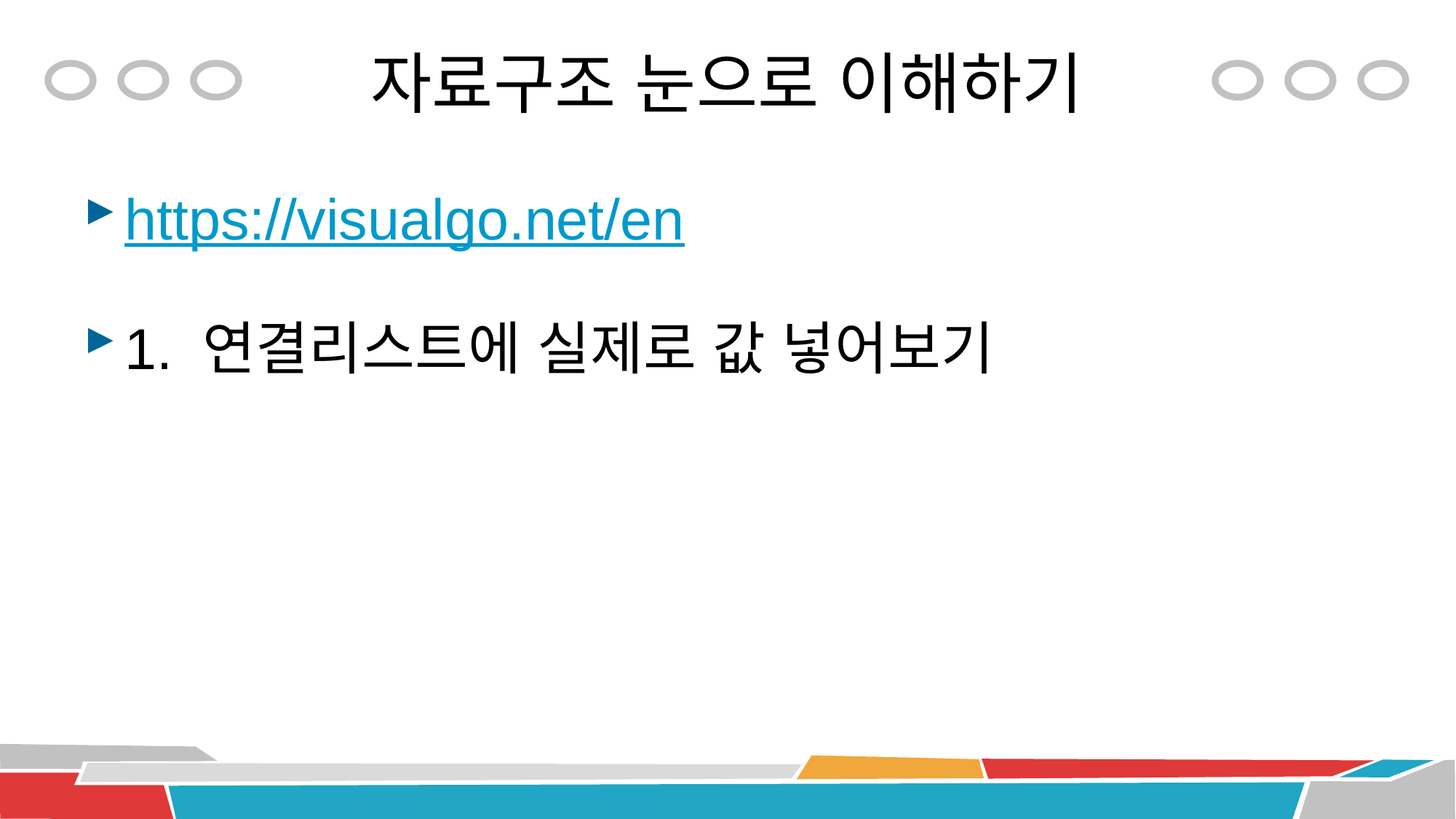

# 자료구조 눈으로 이해하기
https://visualgo.net/en
1. 연결리스트에 실제로 값 넣어보기